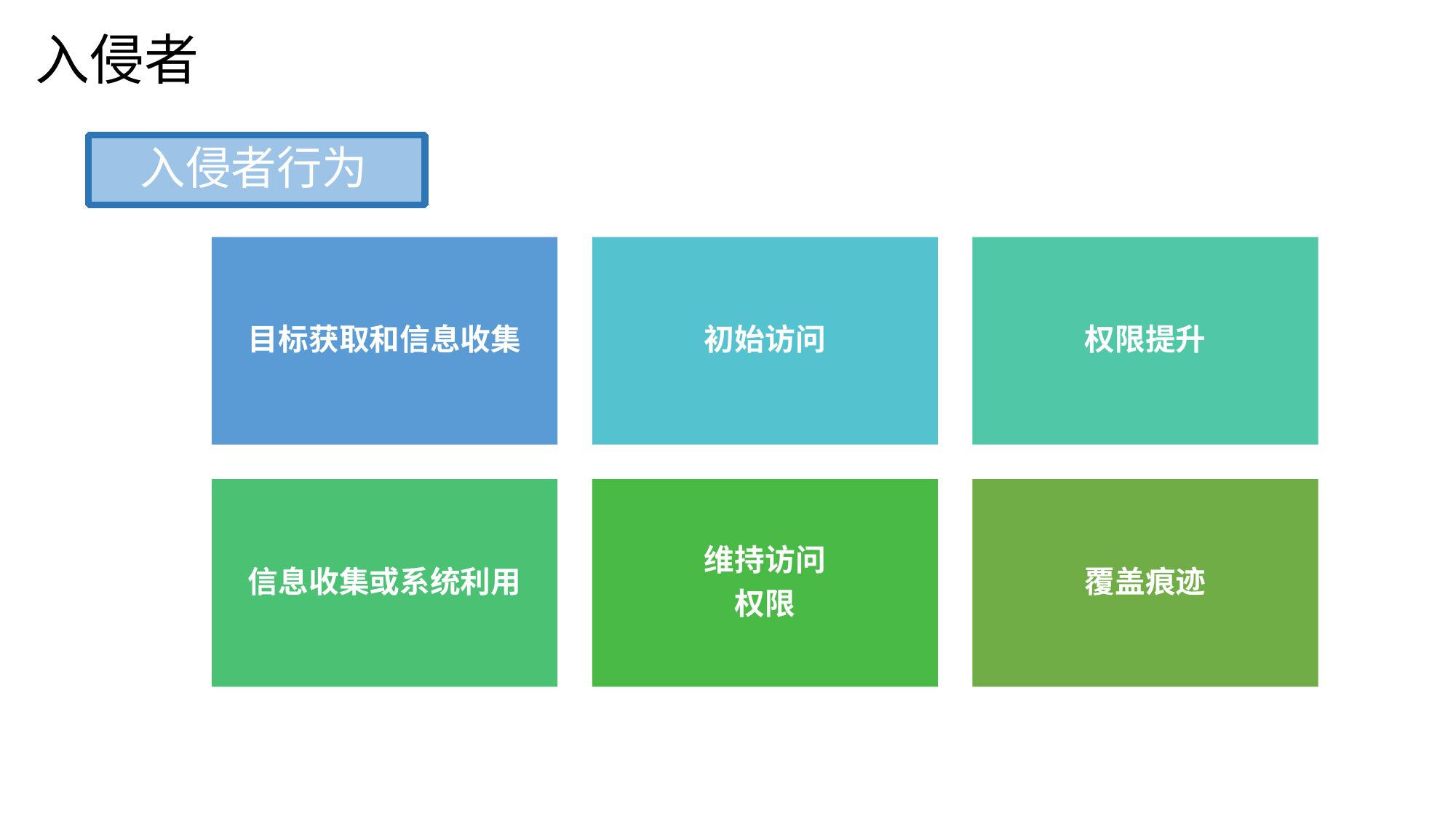

入侵者
入侵者行为
目标获取和信息收集
初始访问
权限提升
信息收集或系统利用
维持访问
权限
覆盖痕迹